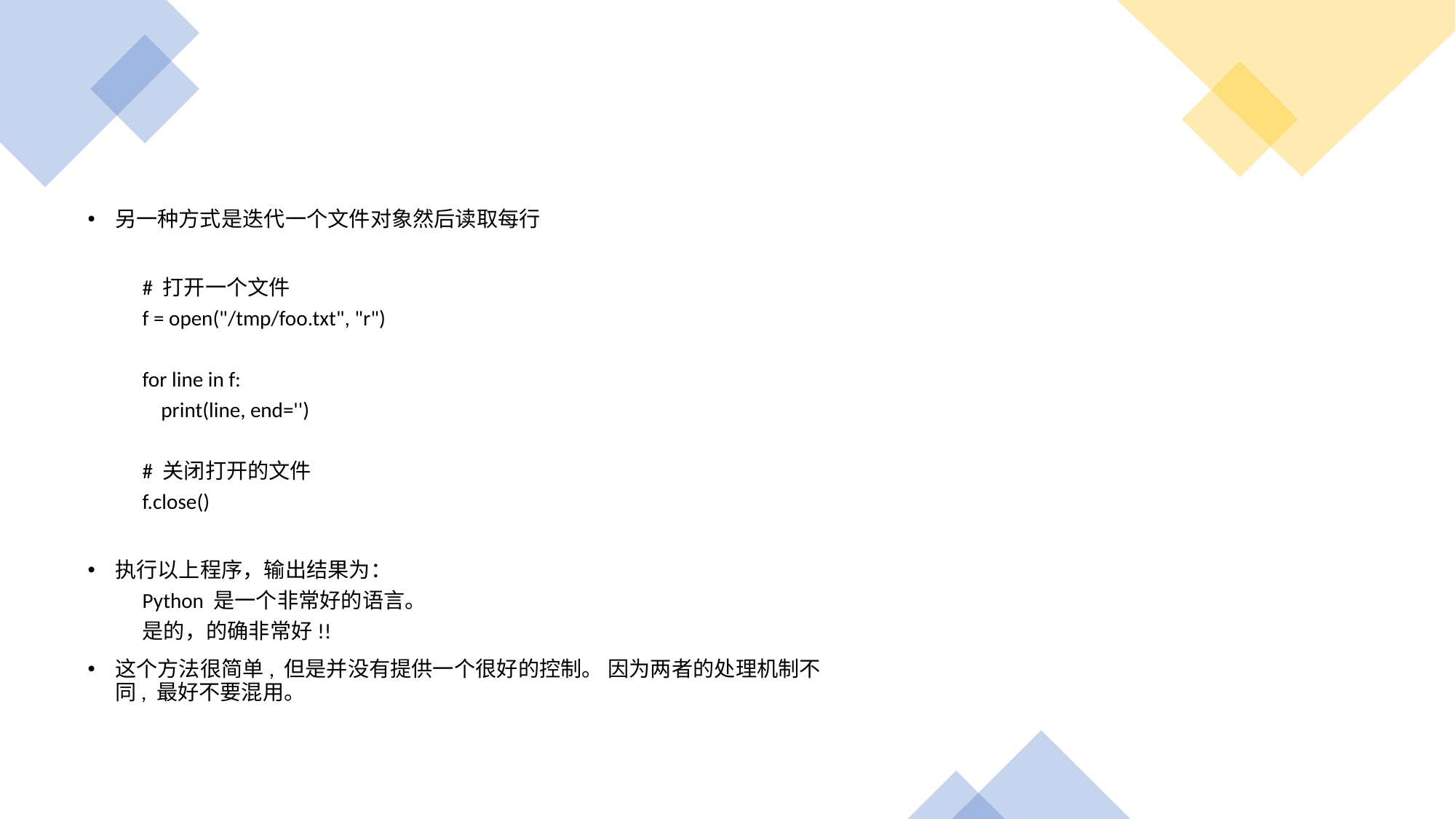

另一种方式是迭代一个文件对象然后读取每行

# 打开一个文件
f = open("/tmp/foo.txt", "r")

for line in f:
    print(line, end='')

# 关闭打开的文件
f.close()

执行以上程序，输出结果为：
Python 是一个非常好的语言。
是的，的确非常好!!
这个方法很简单, 但是并没有提供一个很好的控制。 因为两者的处理机制不同, 最好不要混用。
#